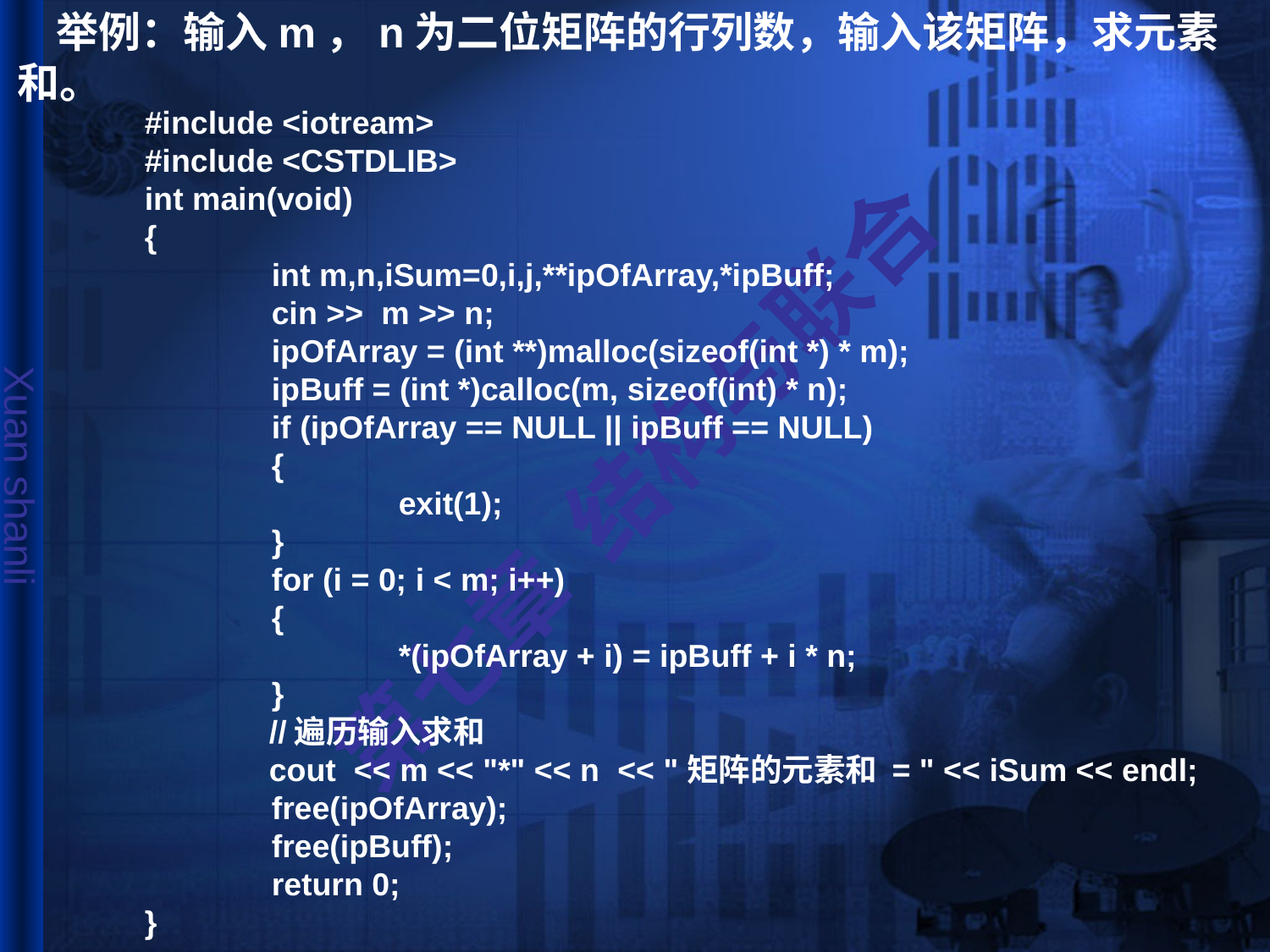

# 举例：输入m，n为二位矩阵的行列数，输入该矩阵，求元素和。
#include <iotream>
#include <CSTDLIB>
int main(void)
{
	int m,n,iSum=0,i,j,**ipOfArray,*ipBuff;
	cin >>  m >> n;
	ipOfArray = (int **)malloc(sizeof(int *) * m);
	ipBuff = (int *)calloc(m, sizeof(int) * n);
	if (ipOfArray == NULL || ipBuff == NULL)
	{
		exit(1);
	}
	for (i = 0; i < m; i++)
	{
		*(ipOfArray + i) = ipBuff + i * n;
	}
              //遍历输入求和
              cout  << m << "*" << n  << "矩阵的元素和 = " << iSum << endl;
	free(ipOfArray);
	free(ipBuff);
	return 0;
}